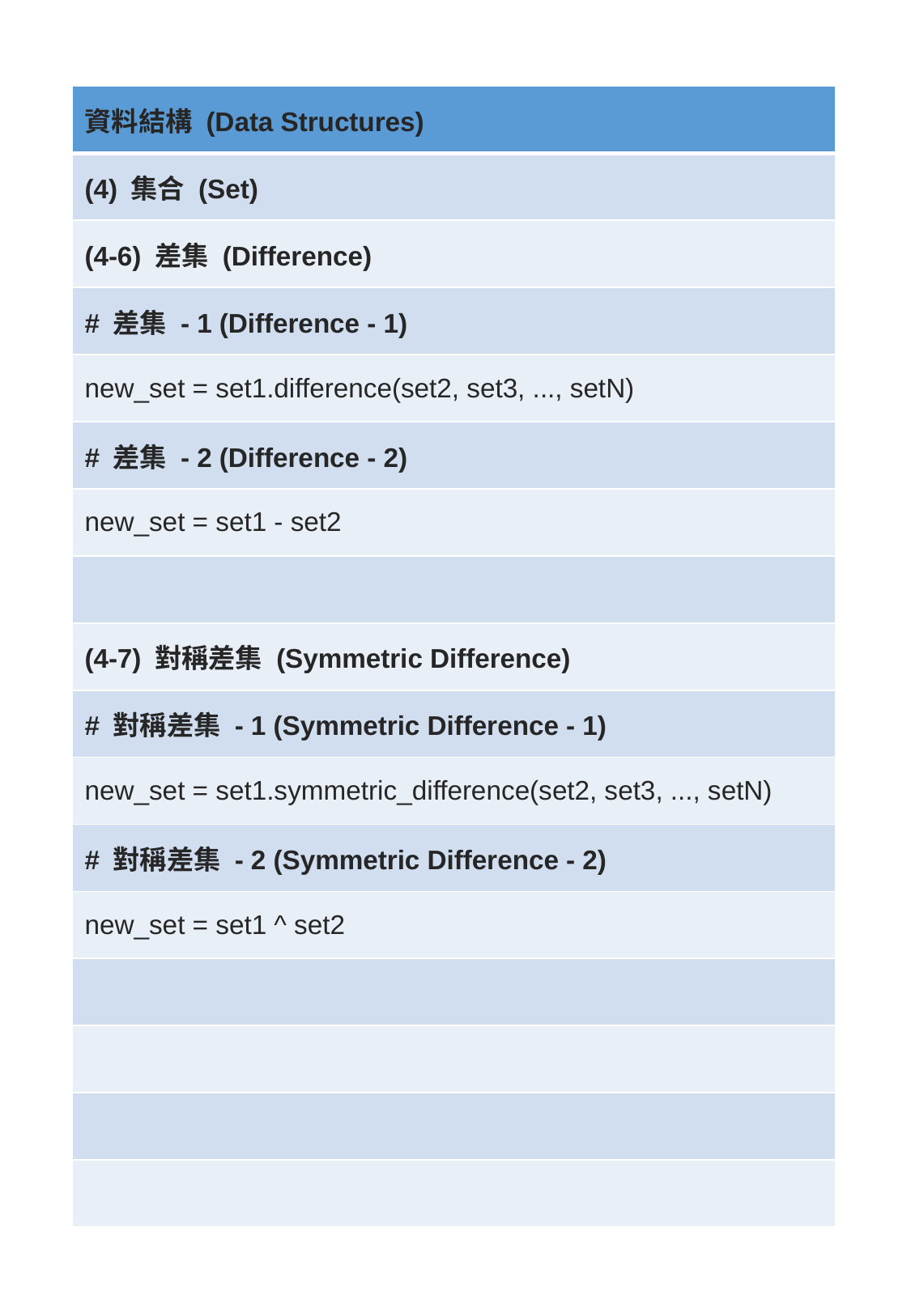

| 資料結構 (Data Structures) |
| --- |
| (4) 集合 (Set) |
| (4-6) 差集 (Difference) |
| # 差集 - 1 (Difference - 1) |
| new\_set = set1.difference(set2, set3, ..., setN) |
| # 差集 - 2 (Difference - 2) |
| new\_set = set1 - set2 |
|  |
| (4-7) 對稱差集 (Symmetric Difference) |
| # 對稱差集 - 1 (Symmetric Difference - 1) |
| new\_set = set1.symmetric\_difference(set2, set3, ..., setN) |
| # 對稱差集 - 2 (Symmetric Difference - 2) |
| new\_set = set1 ^ set2 |
|  |
|  |
|  |
|  |